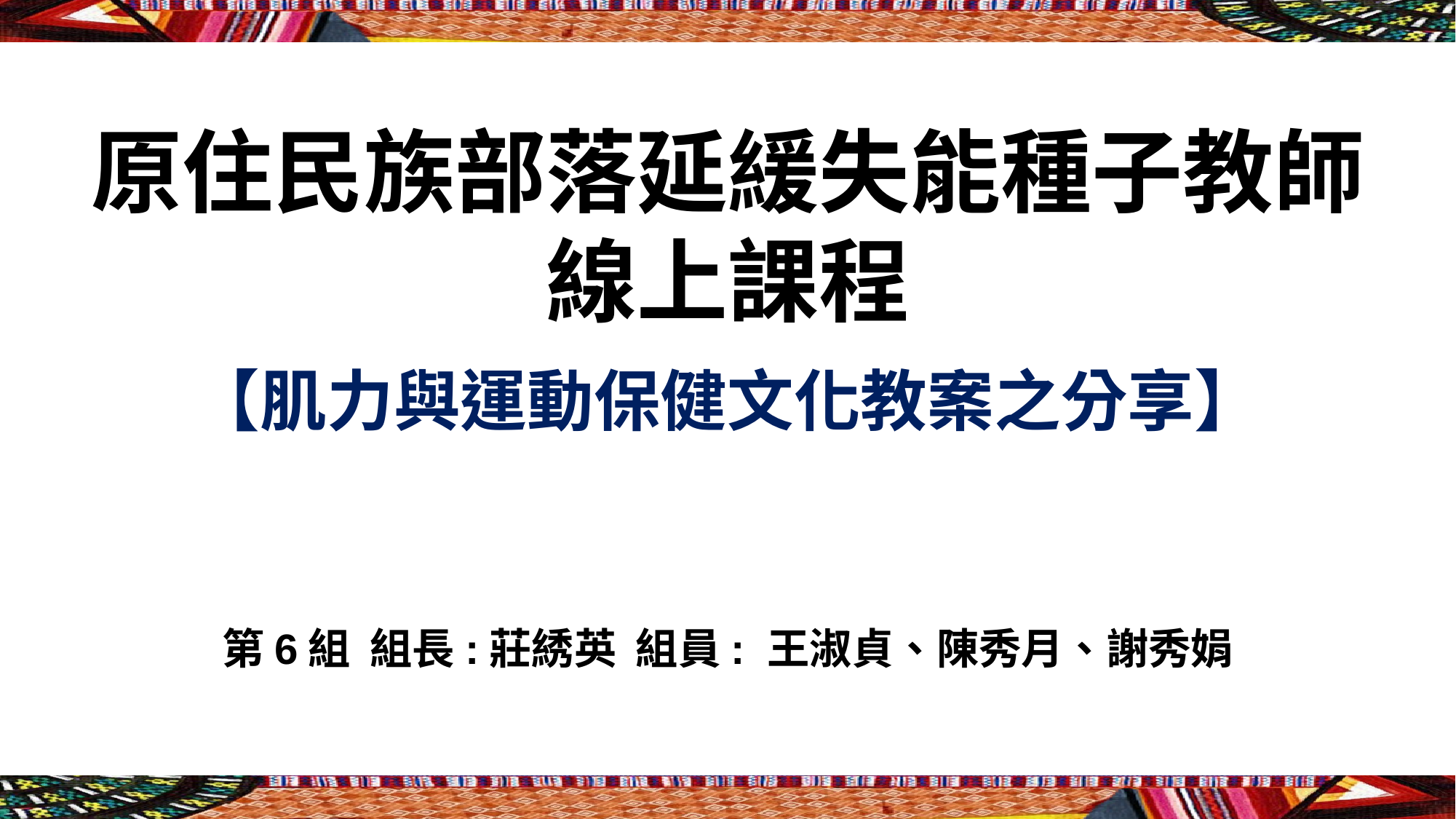

# 原住民族部落延緩失能種子教師 線上課程
【肌力與運動保健文化教案之分享】
第6組  組長:莊綉英  組員: 王淑貞、陳秀月、謝秀娟